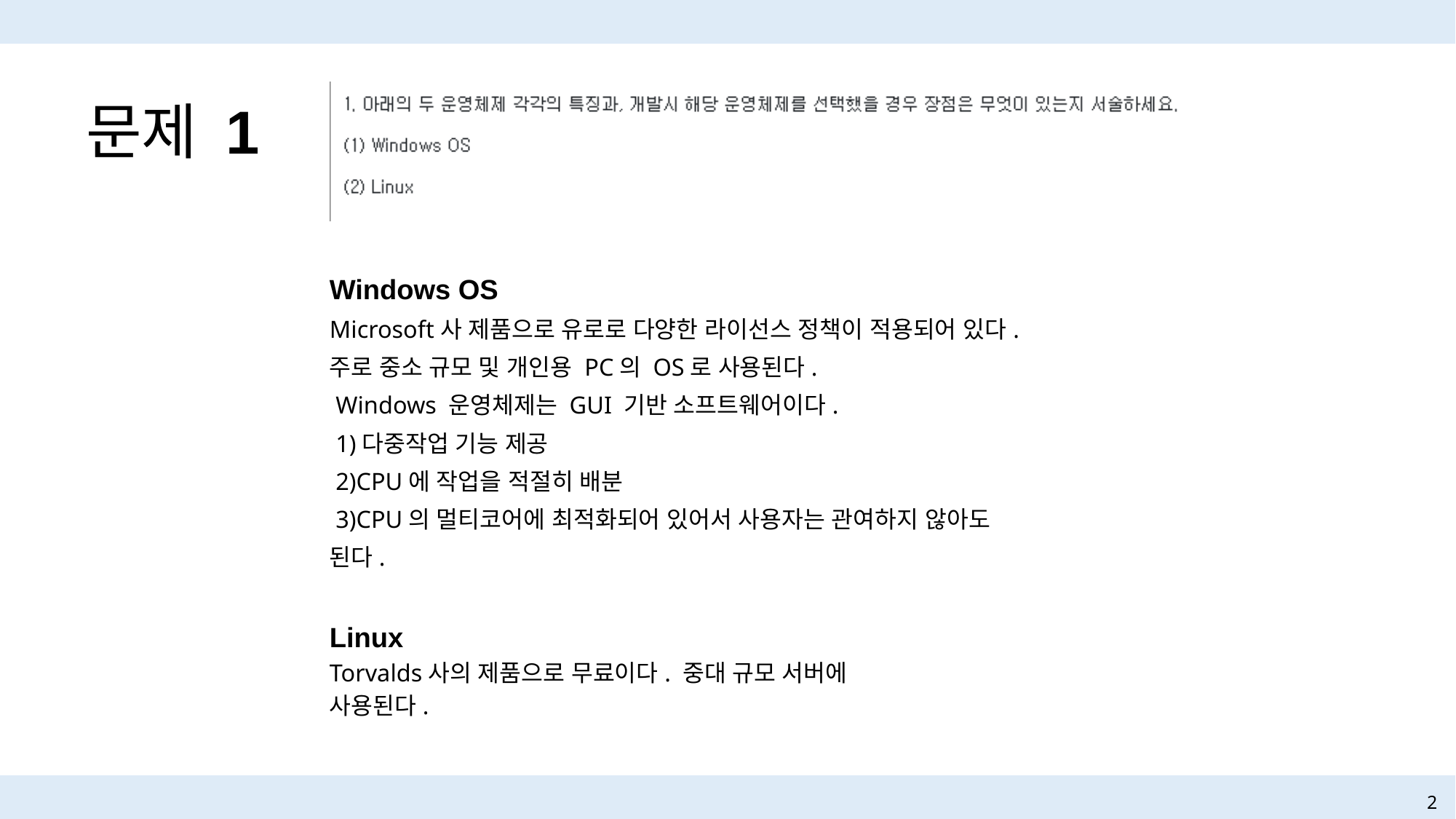

문제 1

Windows OS
Microsoft사 제품으로 유로로 다양한 라이선스 정책이 적용되어 있다.
주로 중소 규모 및 개인용 PC의 OS로 사용된다.
 Windows 운영체제는 GUI 기반 소프트웨어이다.
 1)다중작업 기능 제공
 2)CPU에 작업을 적절히 배분
 3)CPU의 멀티코어에 최적화되어 있어서 사용자는 관여하지 않아도 된다.
Linux
Torvalds사의 제품으로 무료이다. 중대 규모 서버에 사용된다.
2